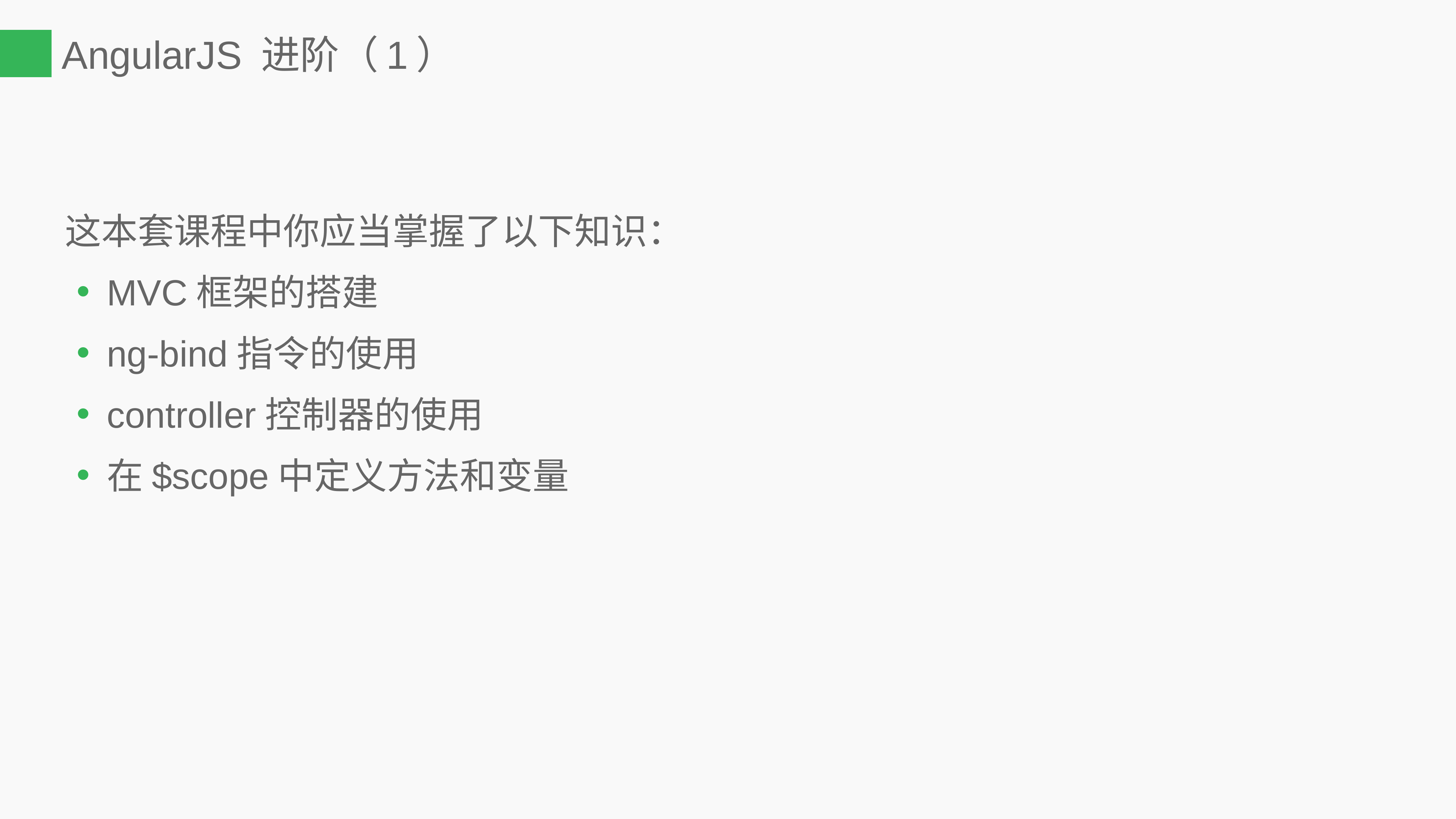

# AngularJS 进阶（1）
这本套课程中你应当掌握了以下知识：
MVC框架的搭建
ng-bind指令的使用
controller控制器的使用
在$scope中定义方法和变量